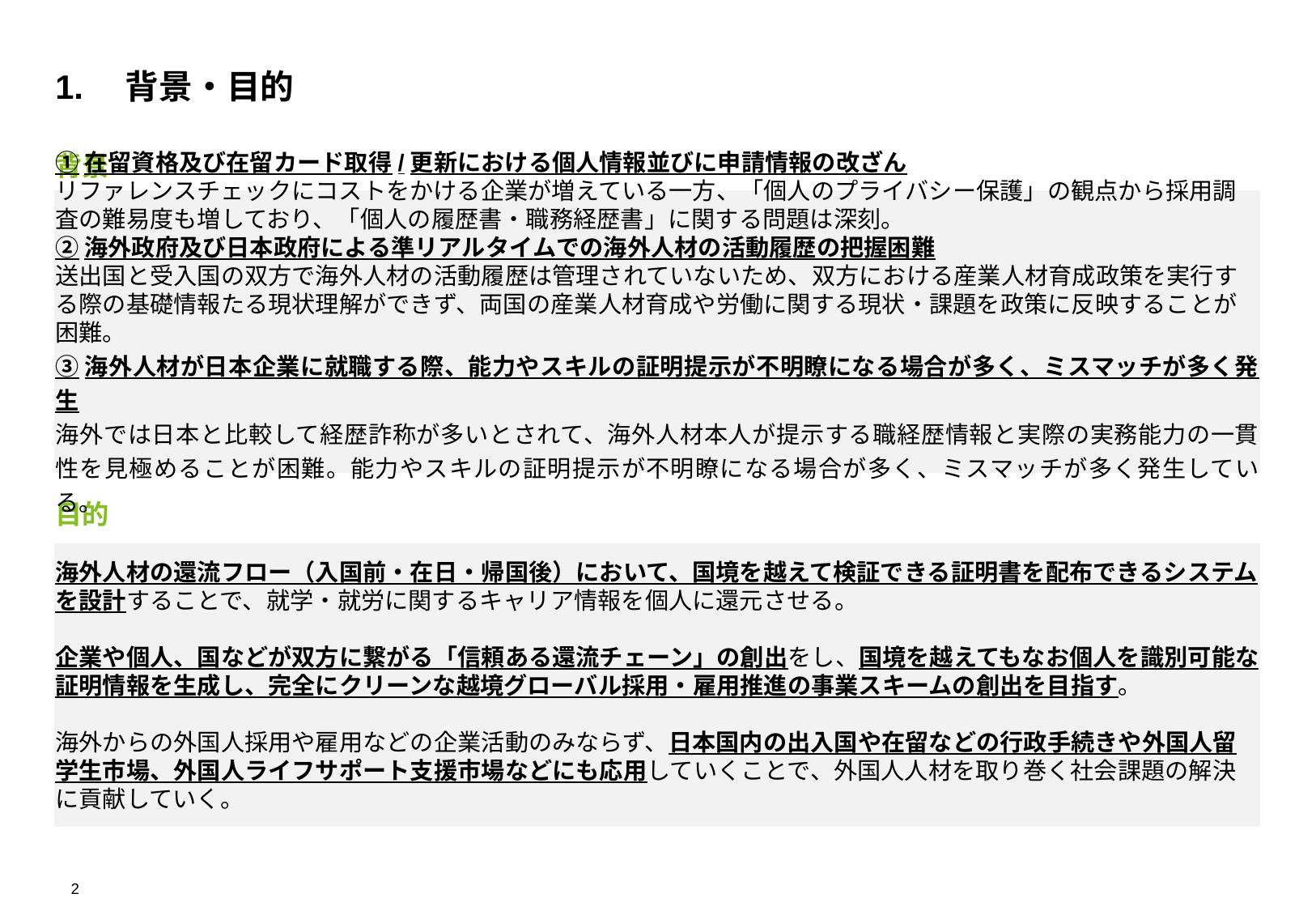

# 1.　背景・目的
背景
①在留資格及び在留カード取得/更新における個人情報並びに申請情報の改ざん
リファレンスチェックにコストをかける企業が増えている一方、「個人のプライバシー保護」の観点から採用調査の難易度も増しており、「個人の履歴書・職務経歴書」に関する問題は深刻。
②海外政府及び日本政府による準リアルタイムでの海外人材の活動履歴の把握困難
送出国と受入国の双方で海外人材の活動履歴は管理されていないため、双方における産業人材育成政策を実行する際の基礎情報たる現状理解ができず、両国の産業人材育成や労働に関する現状・課題を政策に反映することが困難。
③海外人材が日本企業に就職する際、能力やスキルの証明提示が不明瞭になる場合が多く、ミスマッチが多く発生
海外では日本と比較して経歴詐称が多いとされて、海外人材本人が提示する職経歴情報と実際の実務能力の一貫性を見極めることが困難。能力やスキルの証明提示が不明瞭になる場合が多く、ミスマッチが多く発生している。
目的
海外人材の還流フロー（入国前・在日・帰国後）において、国境を越えて検証できる証明書を配布できるシステムを設計することで、就学・就労に関するキャリア情報を個人に還元させる。

企業や個人、国などが双方に繋がる「信頼ある還流チェーン」の創出をし、国境を越えてもなお個人を識別可能な証明情報を生成し、完全にクリーンな越境グローバル採用・雇用推進の事業スキームの創出を目指す。

海外からの外国人採用や雇用などの企業活動のみならず、日本国内の出入国や在留などの行政手続きや外国人留学生市場、外国人ライフサポート支援市場などにも応用していくことで、外国人人材を取り巻く社会課題の解決に貢献していく。
2